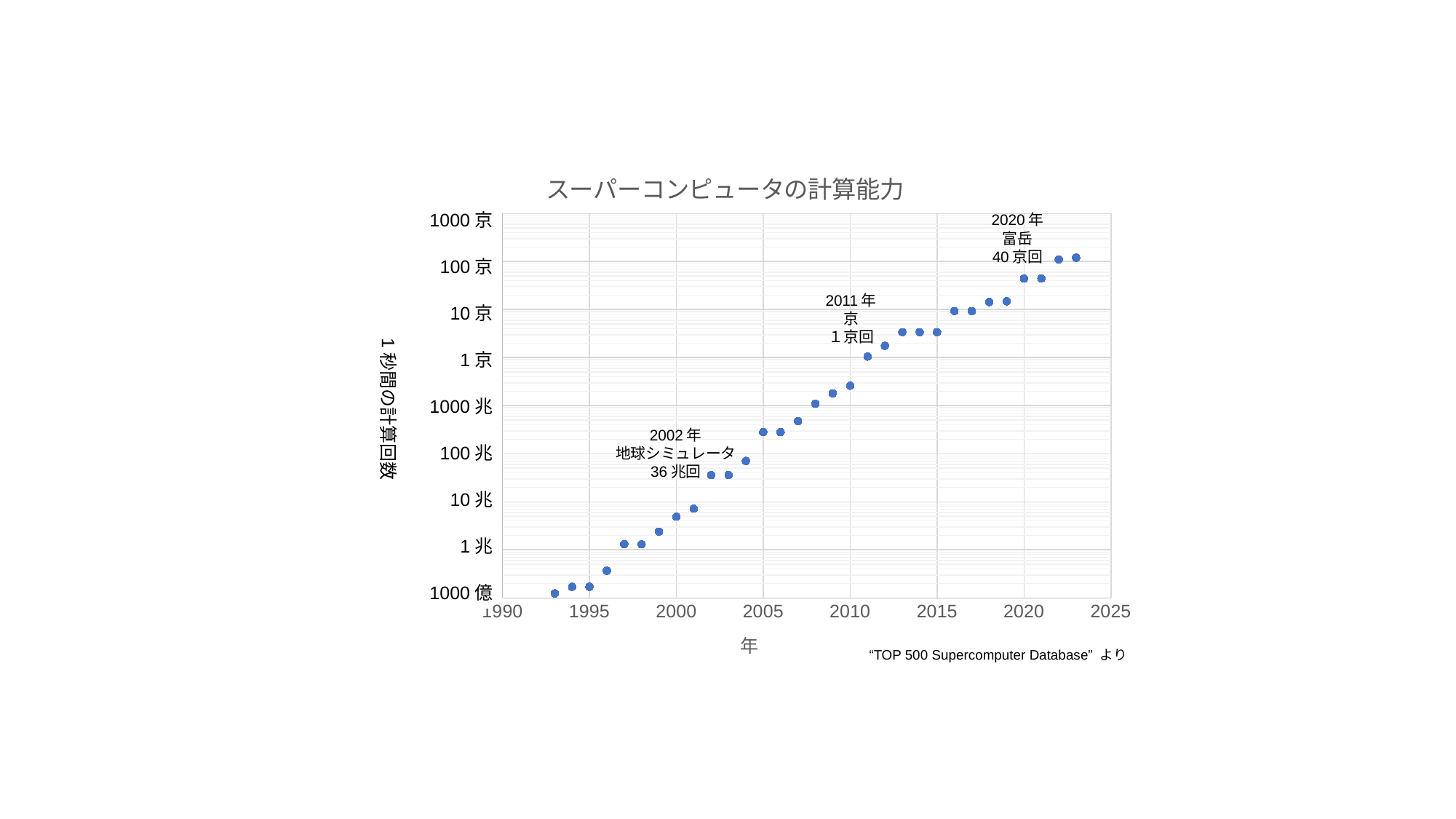

### Chart: スーパーコンピュータの計算能力

| Category |  |
|---|---|
1秒間の計算回数
1000京
2020年
富岳
40京回
100京
2011年
京
１京回
10京
1京
1000兆
2002年
地球シミュレータ
36兆回
100兆
10兆
1兆
1000億
“TOP 500 Supercomputer Database” より